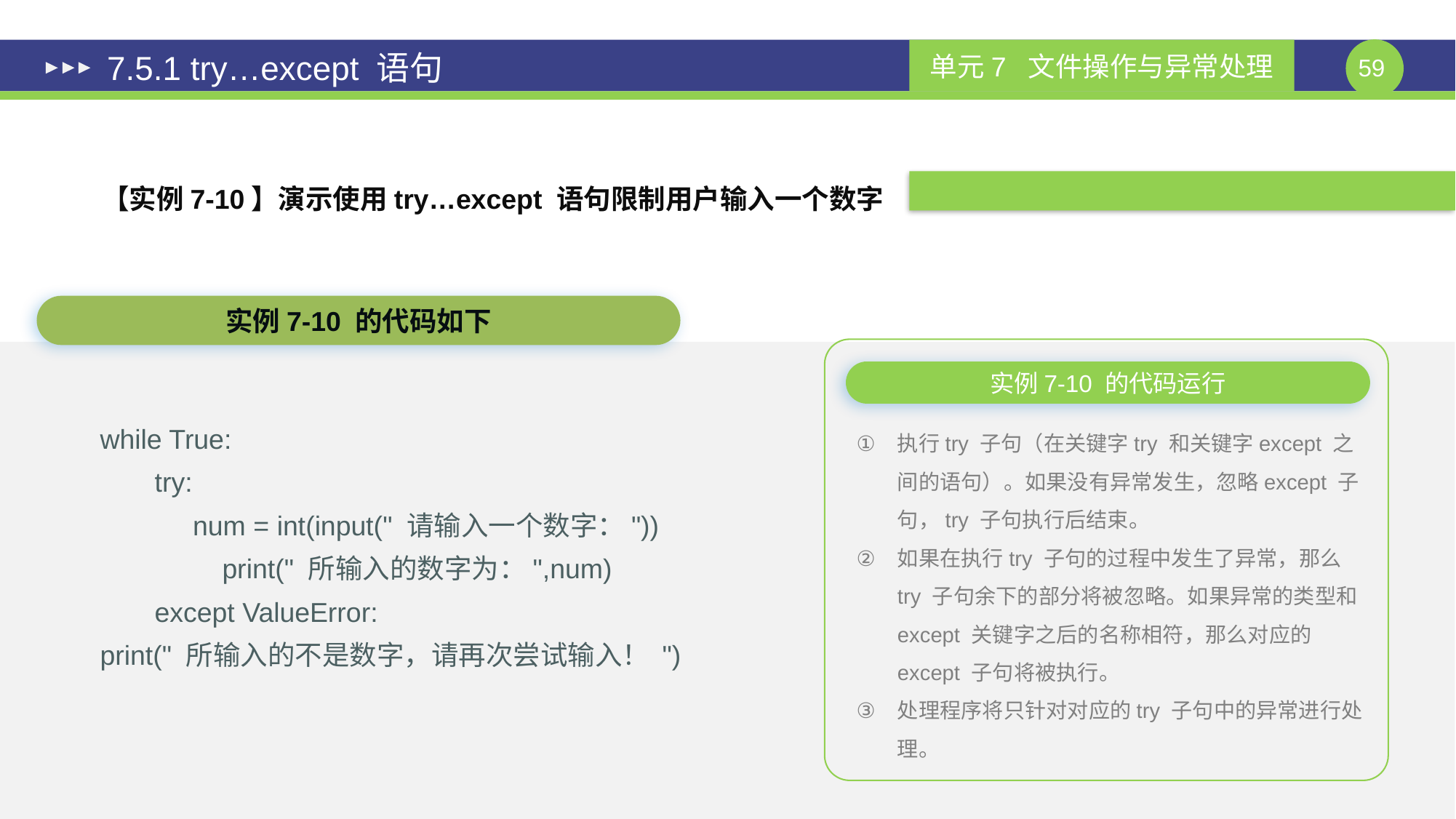

# 7.5.1 try…except 语句
【实例7-10】演示使用try…except 语句限制用户输入一个数字

实例7-10 的代码如下

实例7-10 的代码运行
while True:
	try:
	     num = int(input(" 请输入一个数字："))
                print(" 所输入的数字为：",num)
	except ValueError:
print(" 所输入的不是数字，请再次尝试输入！ ")
执行try 子句（在关键字try 和关键字except 之间的语句）。如果没有异常发生，忽略except 子句，try 子句执行后结束。
如果在执行try 子句的过程中发生了异常，那么try 子句余下的部分将被忽略。如果异常的类型和except 关键字之后的名称相符，那么对应的except 子句将被执行。
处理程序将只针对对应的try 子句中的异常进行处理。